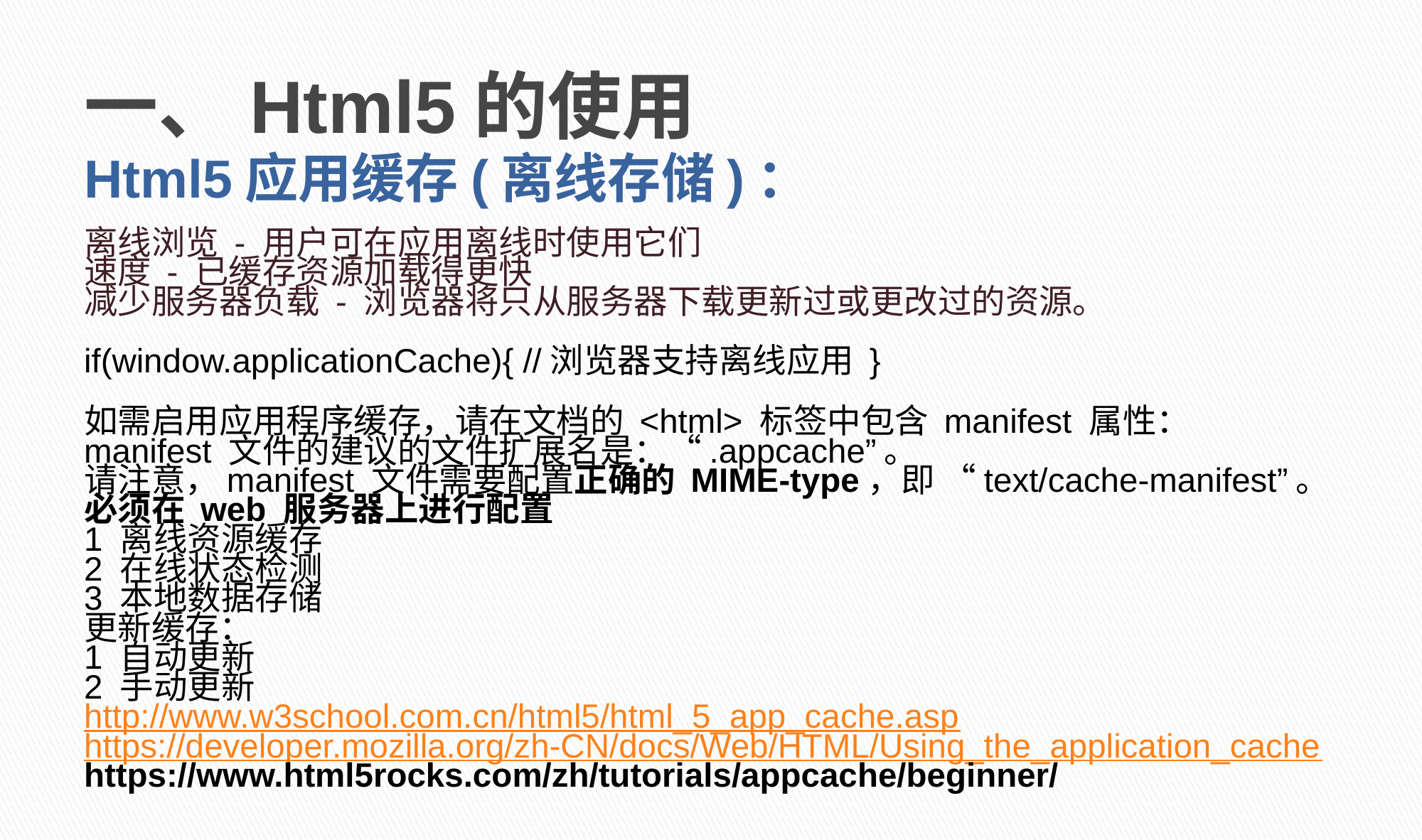

# 一、Html5的使用
Html5应用缓存(离线存储)：

离线浏览 - 用户可在应用离线时使用它们
速度 - 已缓存资源加载得更快
减少服务器负载 - 浏览器将只从服务器下载更新过或更改过的资源。
if(window.applicationCache){ //浏览器支持离线应用 }

如需启用应用程序缓存，请在文档的 <html> 标签中包含 manifest 属性：
manifest 文件的建议的文件扩展名是：“.appcache”。
请注意，manifest 文件需要配置正确的 MIME-type，即 “text/cache-manifest”。必须在 web 服务器上进行配置
1 离线资源缓存
2 在线状态检测
3 本地数据存储
更新缓存：
1 自动更新
2 手动更新
http://www.w3school.com.cn/html5/html_5_app_cache.asp
https://developer.mozilla.org/zh-CN/docs/Web/HTML/Using_the_application_cache
https://www.html5rocks.com/zh/tutorials/appcache/beginner/